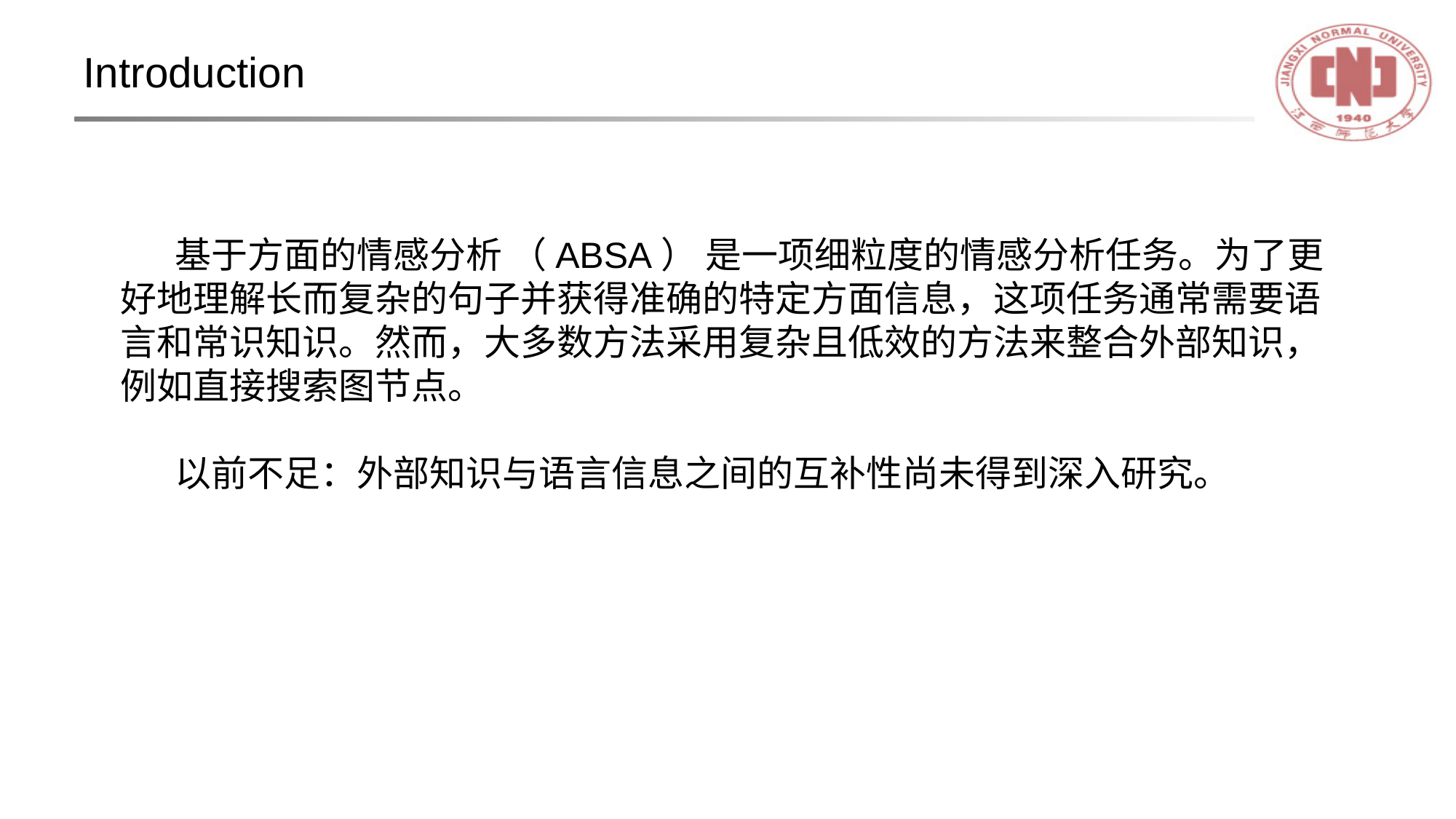

# Introduction
基于方面的情感分析 （ABSA） 是一项细粒度的情感分析任务。为了更好地理解长而复杂的句子并获得准确的特定方面信息，这项任务通常需要语言和常识知识。然而，大多数方法采用复杂且低效的方法来整合外部知识，例如直接搜索图节点。

以前不足：外部知识与语言信息之间的互补性尚未得到深入研究。